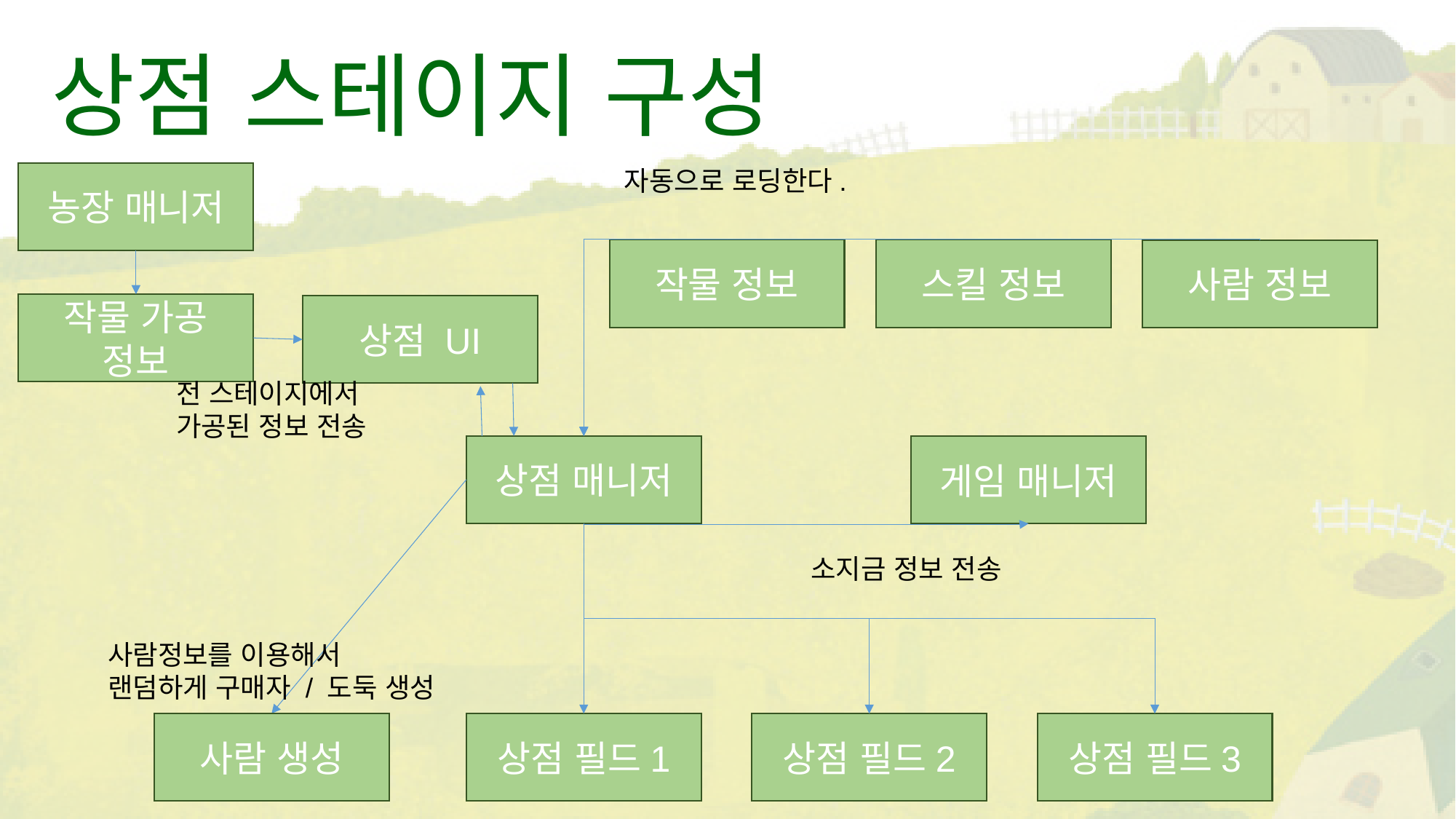

상점 스테이지 구성
자동으로 로딩한다.
농장 매니저
스킬 정보
작물 정보
사람 정보
작물 가공 정보
상점 UI
전 스테이지에서
가공된 정보 전송
상점 매니저
게임 매니저
소지금 정보 전송
사람정보를 이용해서
랜덤하게 구매자 / 도둑 생성
사람 생성
상점 필드2
상점 필드3
상점 필드1